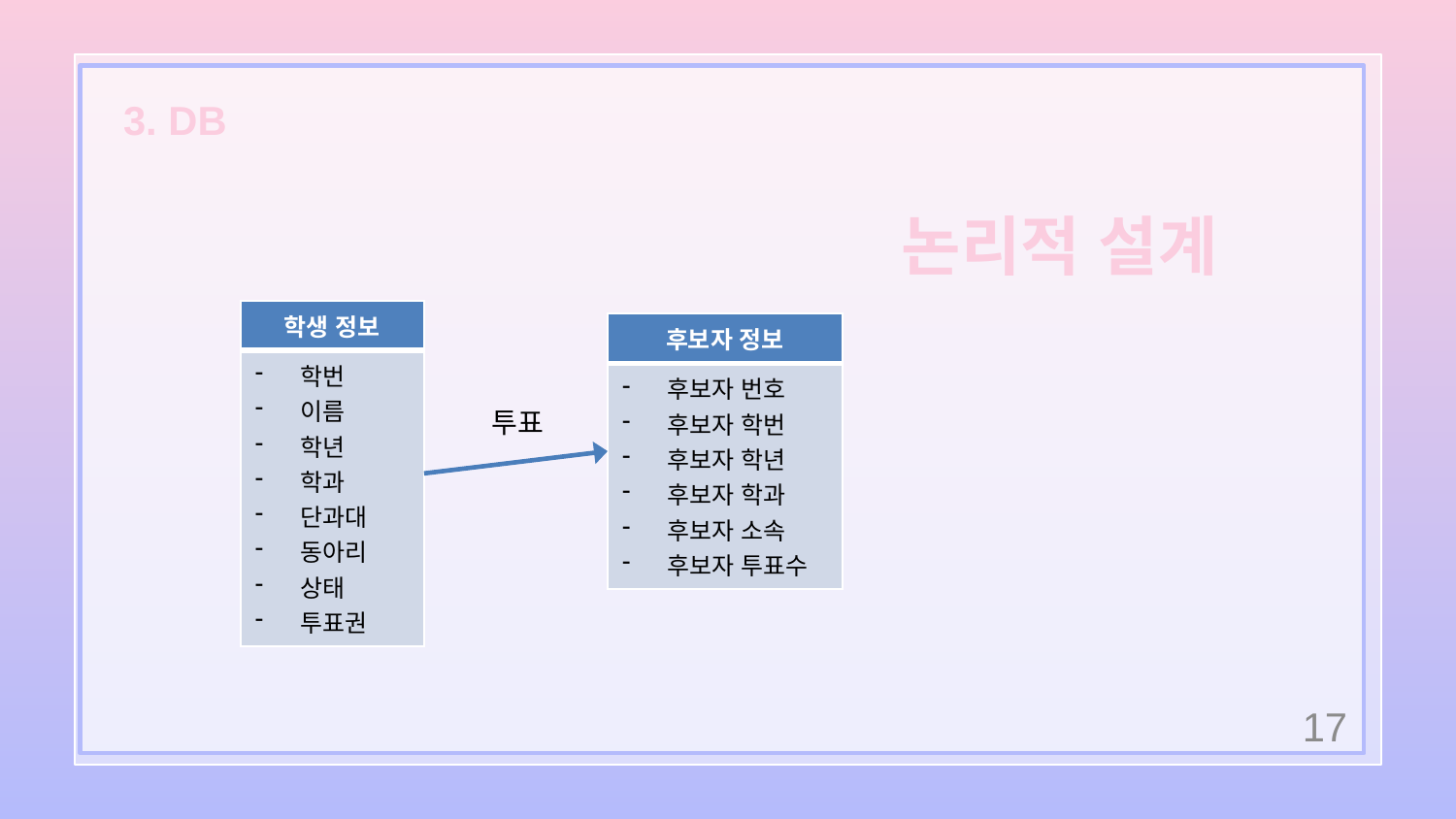

3. DB
논리적 설계
| 학생 정보 |
| --- |
| 학번 이름 학년 학과 단과대 동아리 상태 투표권 |
| 후보자 정보 |
| --- |
| 후보자 번호 후보자 학번 후보자 학년 후보자 학과 후보자 소속 후보자 투표수 |
투표
17